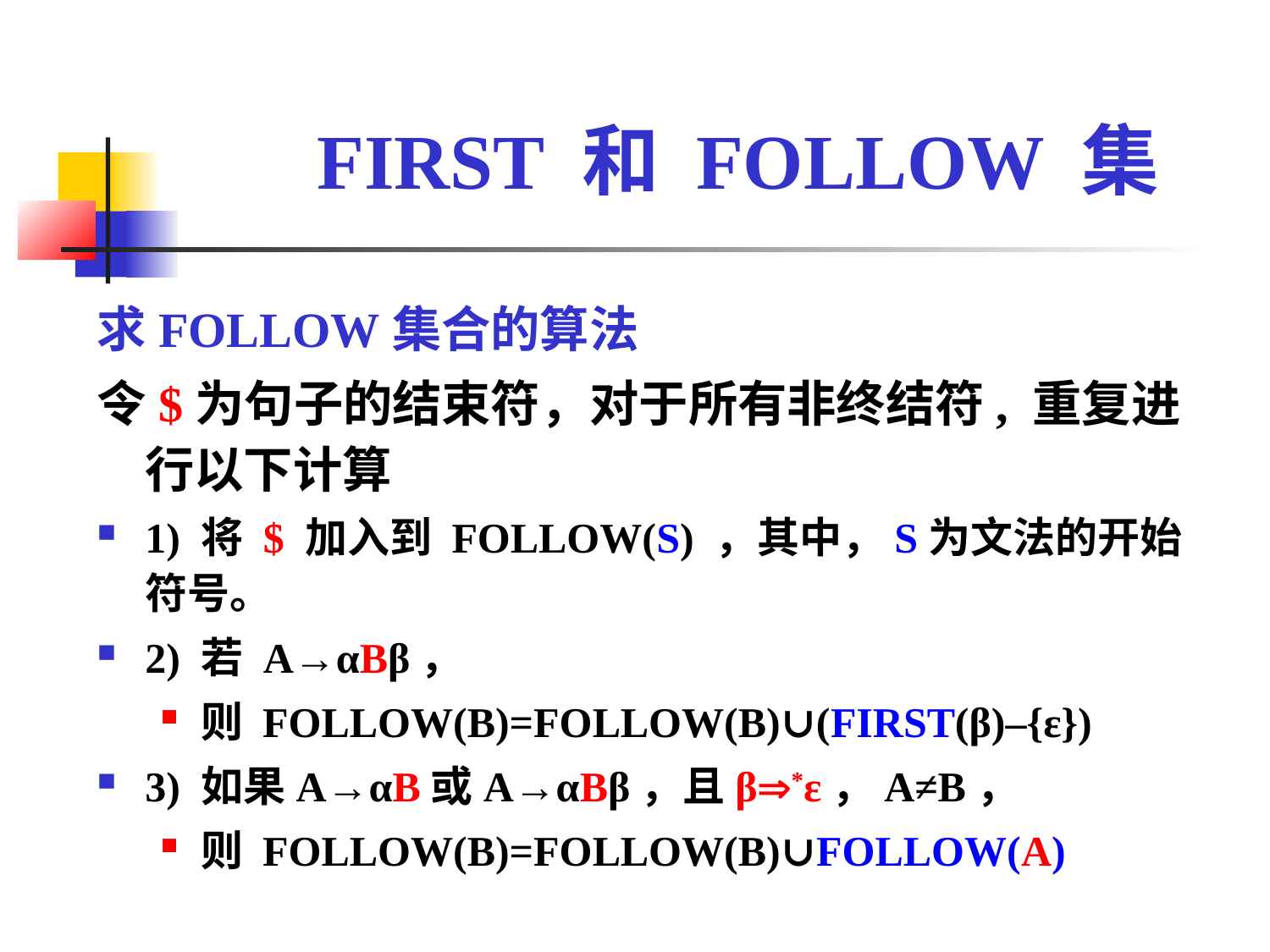

FIRST 和 FOLLOW 集
求FOLLOW集合的算法
令$为句子的结束符，对于所有非终结符, 重复进行以下计算
1) 将 $ 加入到 FOLLOW(S) ，其中，S为文法的开始符号。
2) 若 A→αBβ，
则 FOLLOW(B)=FOLLOW(B)∪(FIRST(β)–{ε})
3) 如果A→αB或A→αBβ，且β⇒*ε，A≠B，
则 FOLLOW(B)=FOLLOW(B)∪FOLLOW(A)